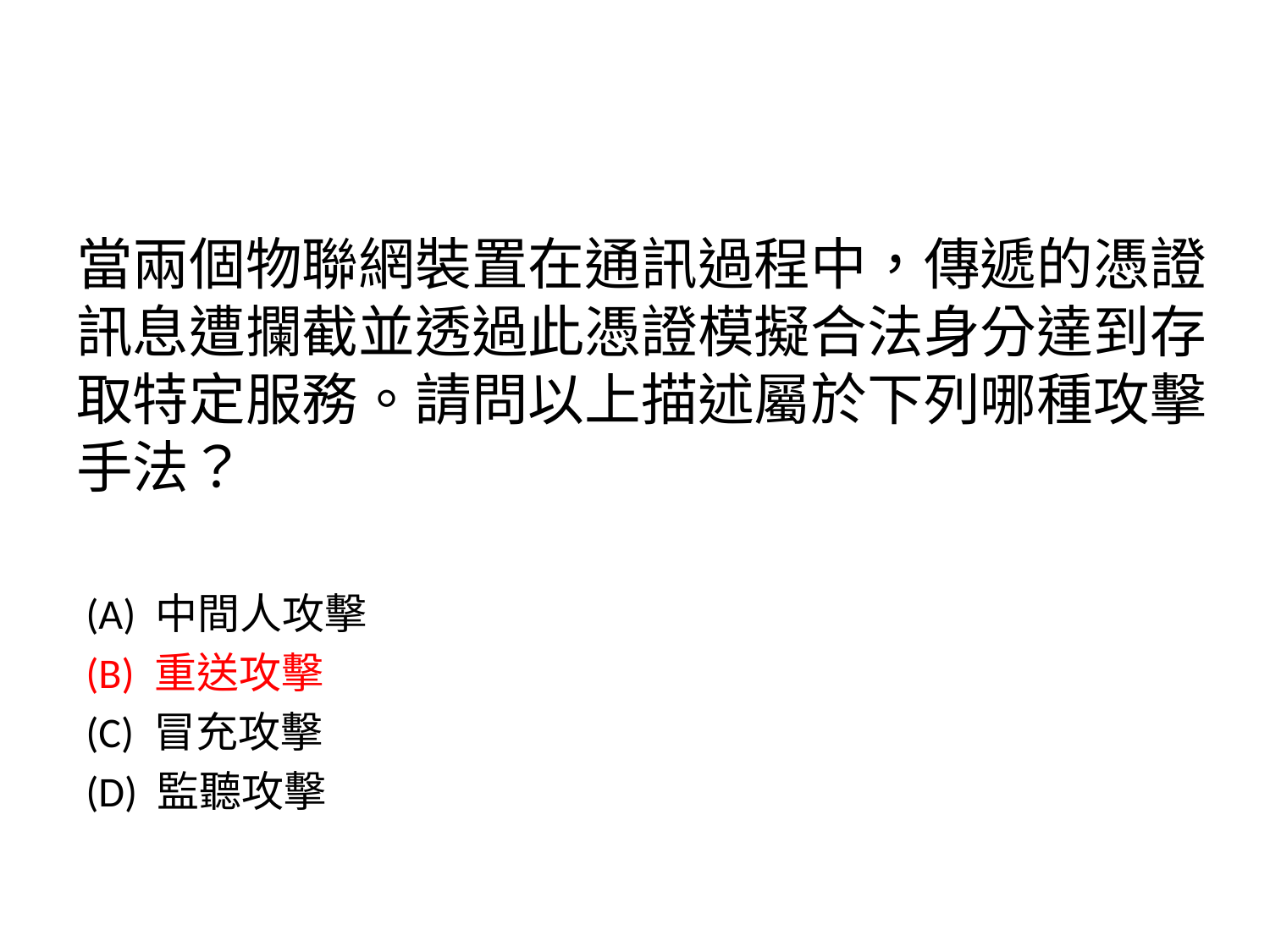

當兩個物聯網裝置在通訊過程中，傳遞的憑證訊息遭攔截並透過此憑證模擬合法身分達到存取特定服務。請問以上描述屬於下列哪種攻擊手法？

 (A) 中間人攻擊
 (B) 重送攻擊
 (C) 冒充攻擊
 (D) 監聽攻擊